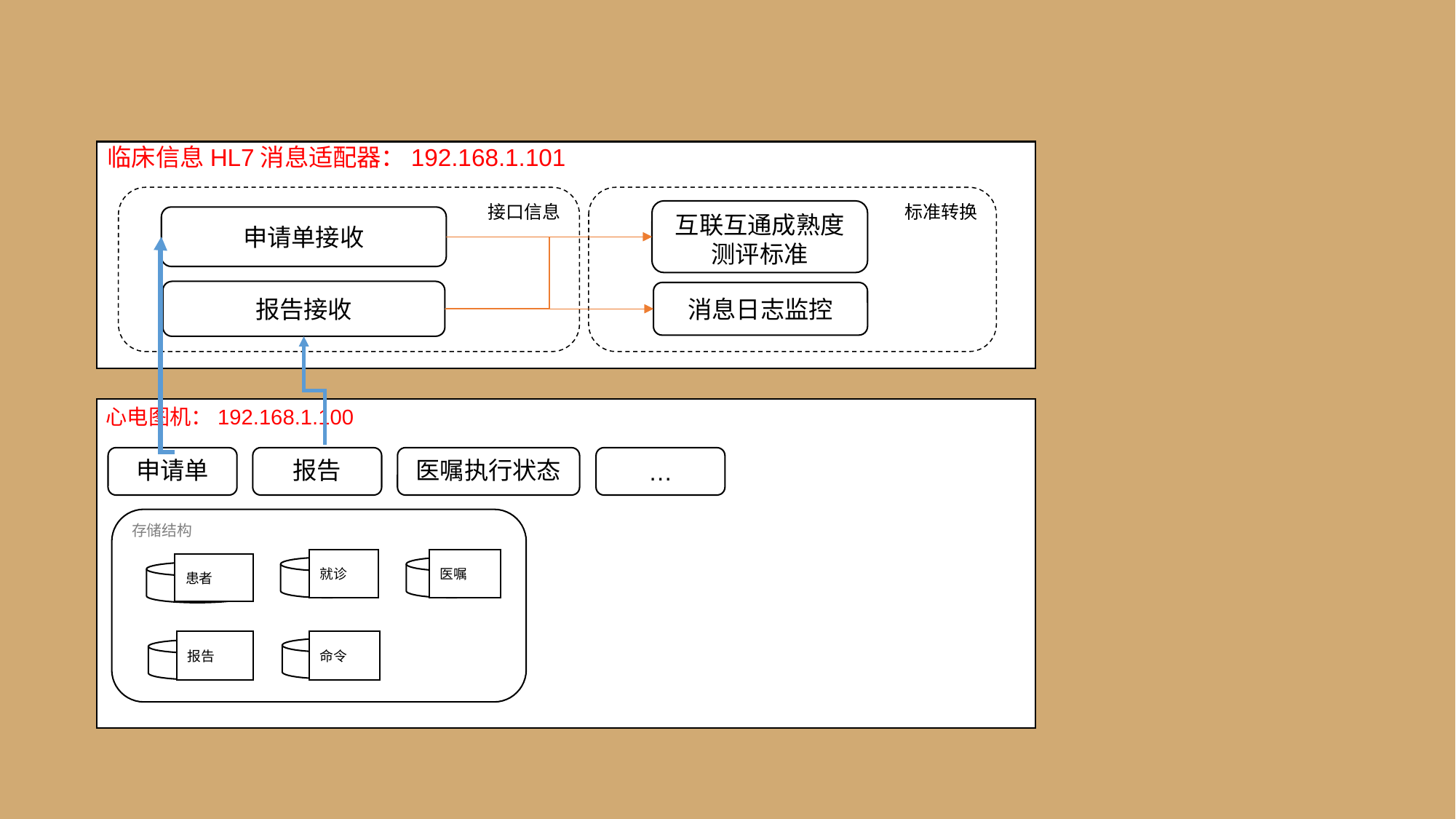

基于集成平台的应用系统
公用服务管理系统
患者主索引管理系统
临床数据中心管理系统(集成视图)
临床辅助决策支持

WS/MQ
ETL
EMPI
监护系统信息化解决方案现状
临床信息HL7消息适配器：192.168.1.101
公共
服务
临床数据中心
(CDR)
接口信息
标准转换
互联互通成熟度测评标准
申请单接收
报告接收
消息日志监控
心电图机：192.168.1.100
申请单
报告
医嘱执行状态
…
消息通信
存储结构
就诊
医嘱
患者
患者主索引服务

患者信息注册服务

报告
命令
规则管理
服务
主数据管理服务

患者信息查询

医疗卫生人员注册/查询服务
规则
创建

患者信息交叉检索

科室注册/查询服务

规则
访问

患者信息更新通知

术语/字典注册/查询服务
规则
发布

主数据更新通知